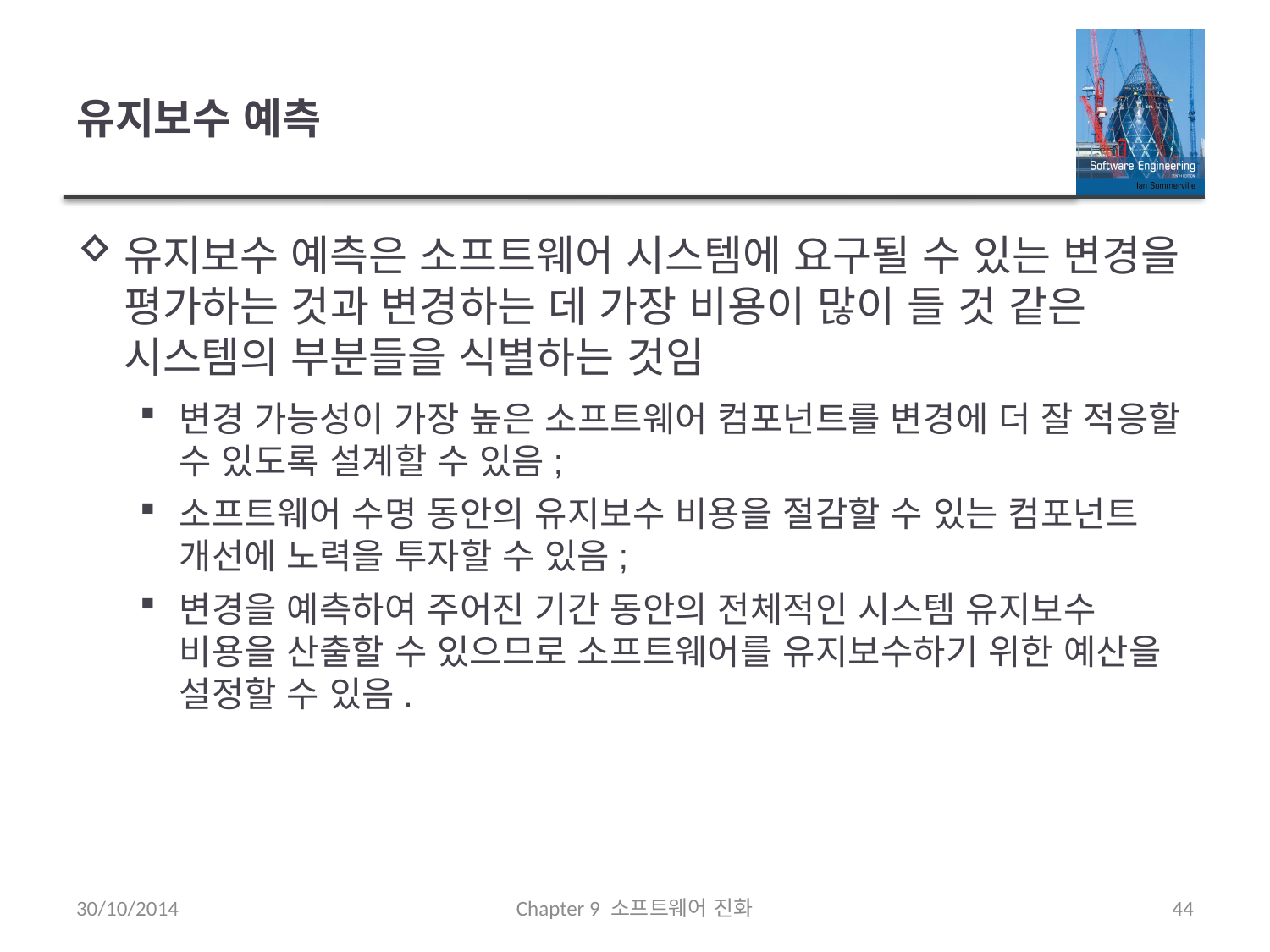

# 유지보수 예측
유지보수 예측은 소프트웨어 시스템에 요구될 수 있는 변경을 평가하는 것과 변경하는 데 가장 비용이 많이 들 것 같은 시스템의 부분들을 식별하는 것임
변경 가능성이 가장 높은 소프트웨어 컴포넌트를 변경에 더 잘 적응할 수 있도록 설계할 수 있음;
소프트웨어 수명 동안의 유지보수 비용을 절감할 수 있는 컴포넌트 개선에 노력을 투자할 수 있음;
변경을 예측하여 주어진 기간 동안의 전체적인 시스템 유지보수 비용을 산출할 수 있으므로 소프트웨어를 유지보수하기 위한 예산을 설정할 수 있음.
30/10/2014
Chapter 9 소프트웨어 진화
44